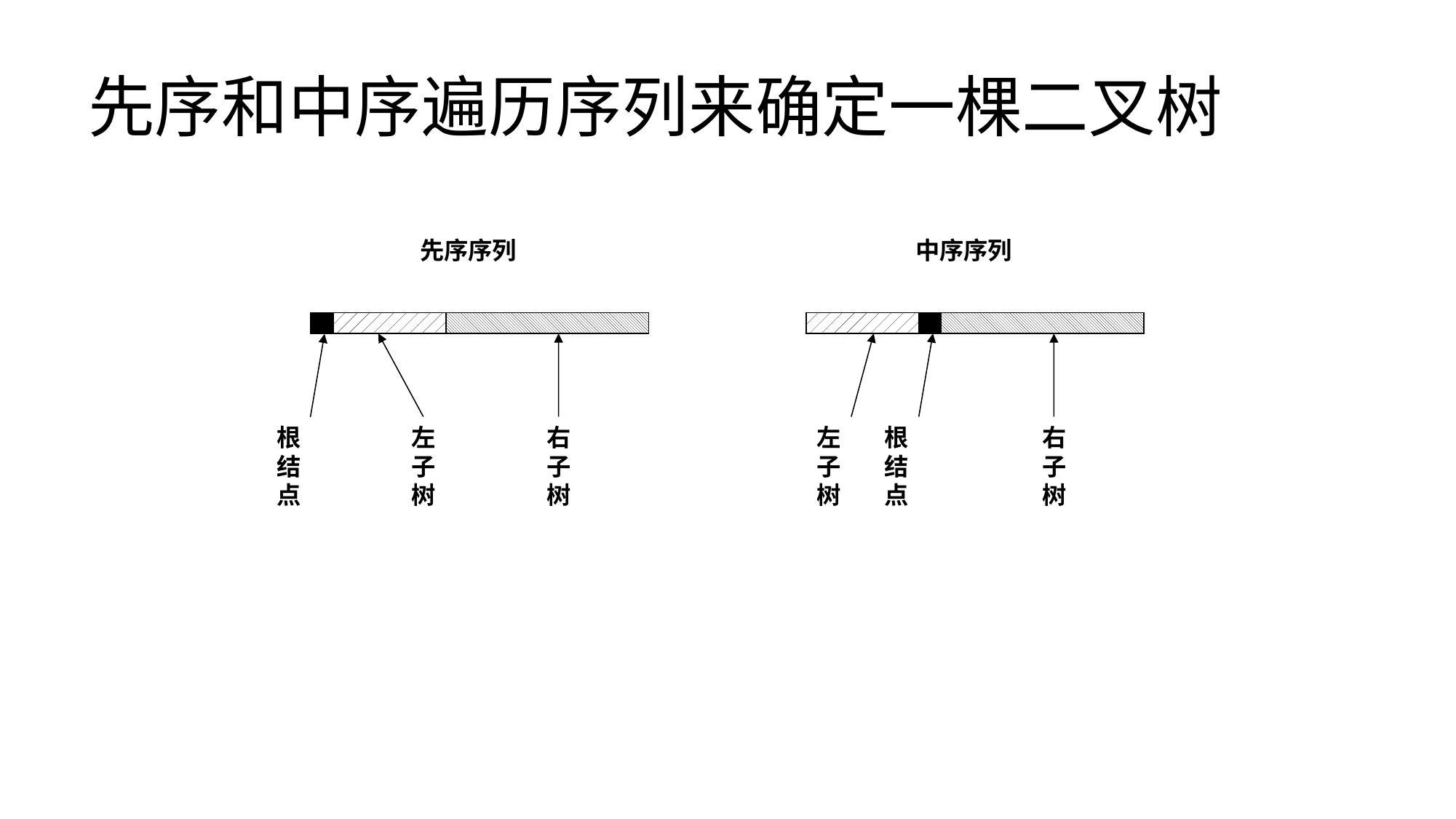

# 先序和中序遍历序列来确定一棵二叉树
先序序列
中序序列

根结点
左子树
右子树
左子树
根结点
右子树